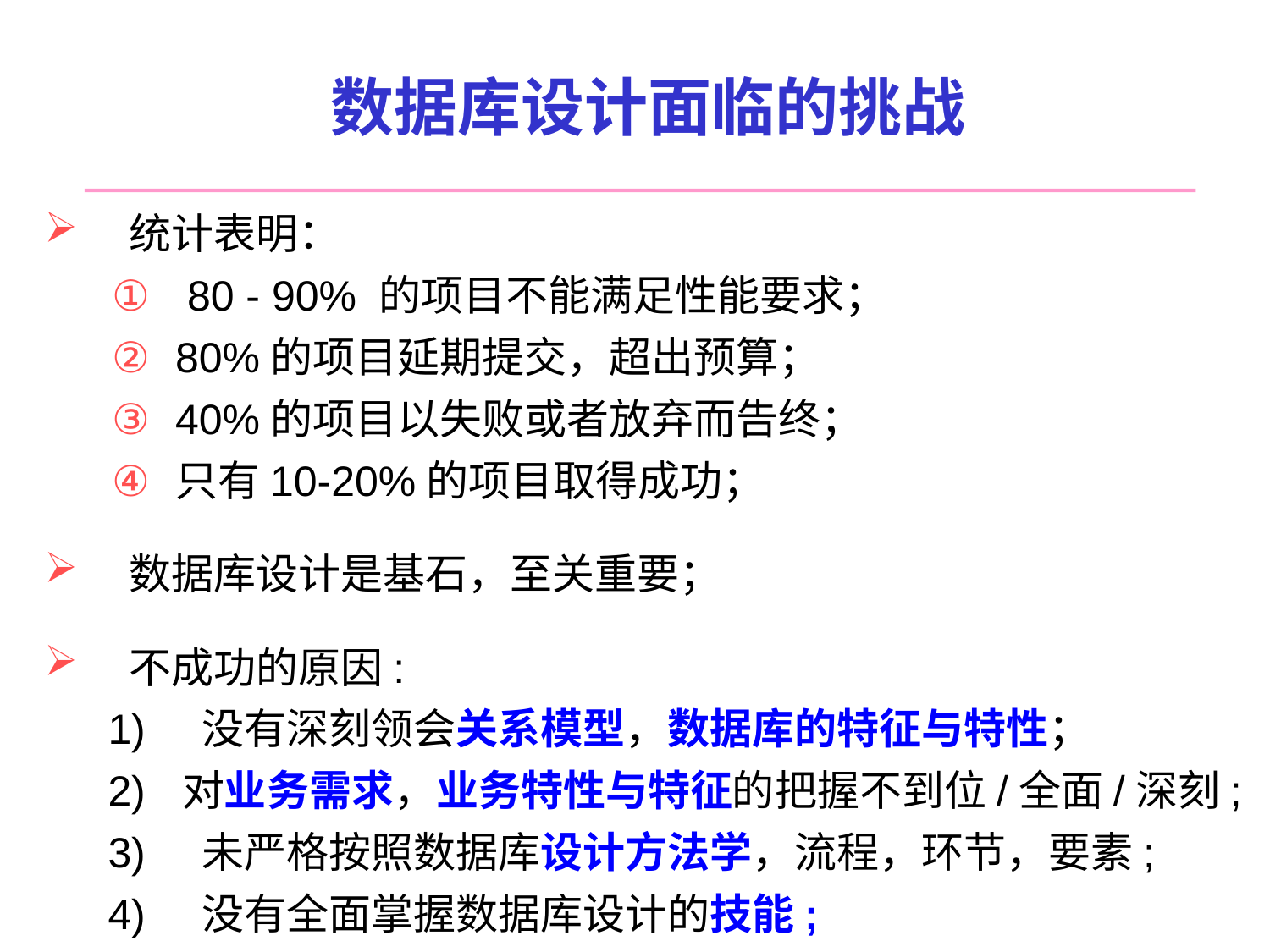

# 数据库设计面临的挑战
统计表明：
 80 - 90% 的项目不能满足性能要求；
80%的项目延期提交，超出预算；
40%的项目以失败或者放弃而告终；
只有10-20%的项目取得成功；

数据库设计是基石，至关重要；

不成功的原因:
 没有深刻领会关系模型，数据库的特征与特性；
对业务需求，业务特性与特征的把握不到位/全面/深刻;
 未严格按照数据库设计方法学，流程，环节，要素;
 没有全面掌握数据库设计的技能;